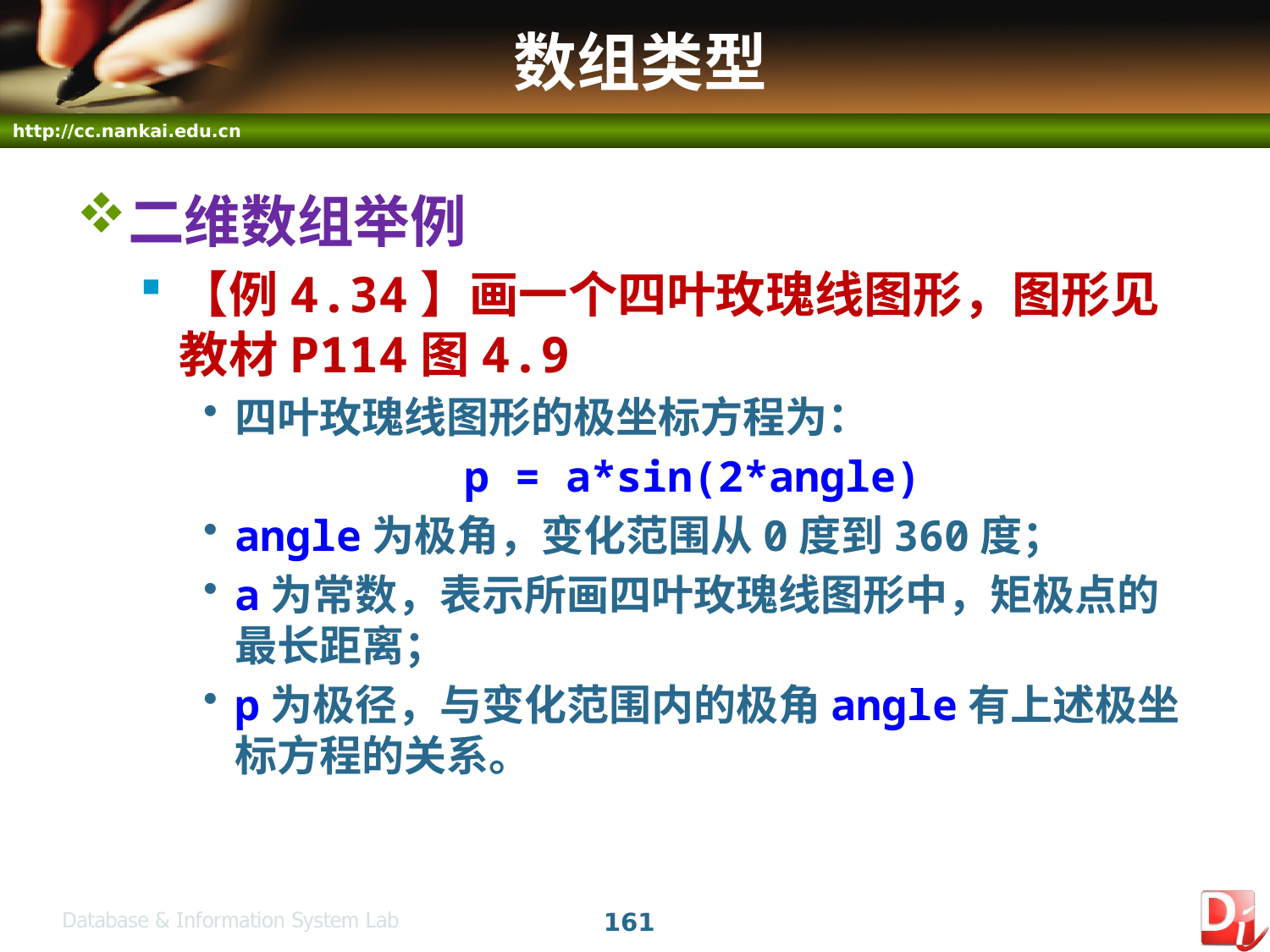

# 数组类型
二维数组举例
【例4.34】画一个四叶玫瑰线图形，图形见教材P114图4.9
四叶玫瑰线图形的极坐标方程为：
p = a*sin(2*angle)
angle为极角，变化范围从0度到360度；
a为常数，表示所画四叶玫瑰线图形中，矩极点的最长距离；
p为极径，与变化范围内的极角angle有上述极坐标方程的关系。
161
Database & Information System Lab